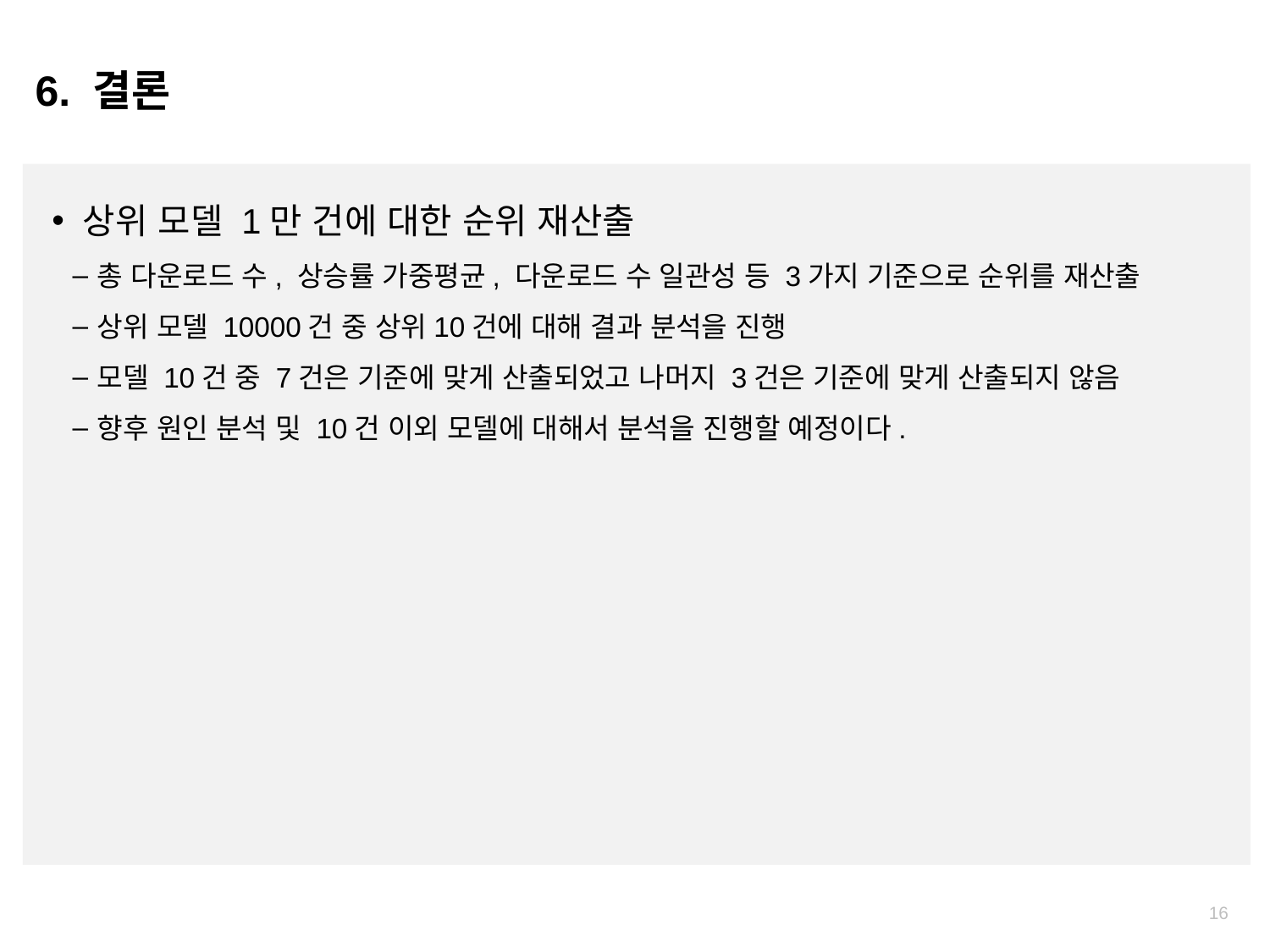

6. 결론
상위 모델 1만 건에 대한 순위 재산출
총 다운로드 수, 상승률 가중평균, 다운로드 수 일관성 등 3가지 기준으로 순위를 재산출
상위 모델 10000건 중 상위10건에 대해 결과 분석을 진행
모델 10건 중 7건은 기준에 맞게 산출되었고 나머지 3건은 기준에 맞게 산출되지 않음
향후 원인 분석 및 10건 이외 모델에 대해서 분석을 진행할 예정이다.
16